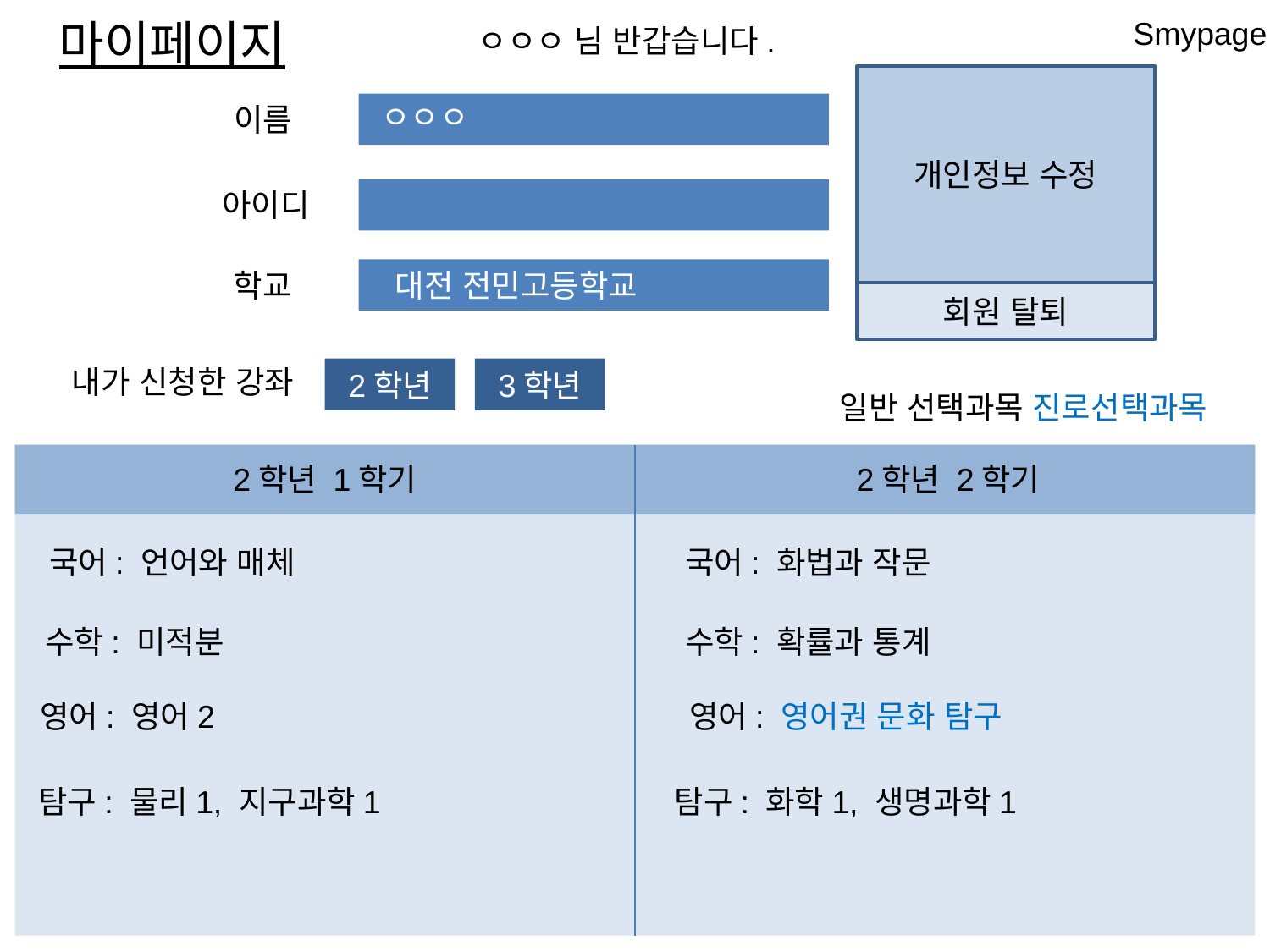

마이페이지
Smypage
ㅇㅇㅇ 님 반갑습니다.

ㅇㅇㅇ
이름

개인정보 수정
아이디

 학교

대전 전민고등학교

회원 탈퇴
내가 신청한 강좌

2학년
3학년
일반 선택과목 진로선택과목

2학년 1학기
2학년 2학기
국어: 언어와 매체
국어: 화법과 작문
수학: 미적분
수학: 확률과 통계
영어: 영어2
영어: 영어권 문화 탐구
탐구: 물리1, 지구과학1
탐구: 화학1, 생명과학1